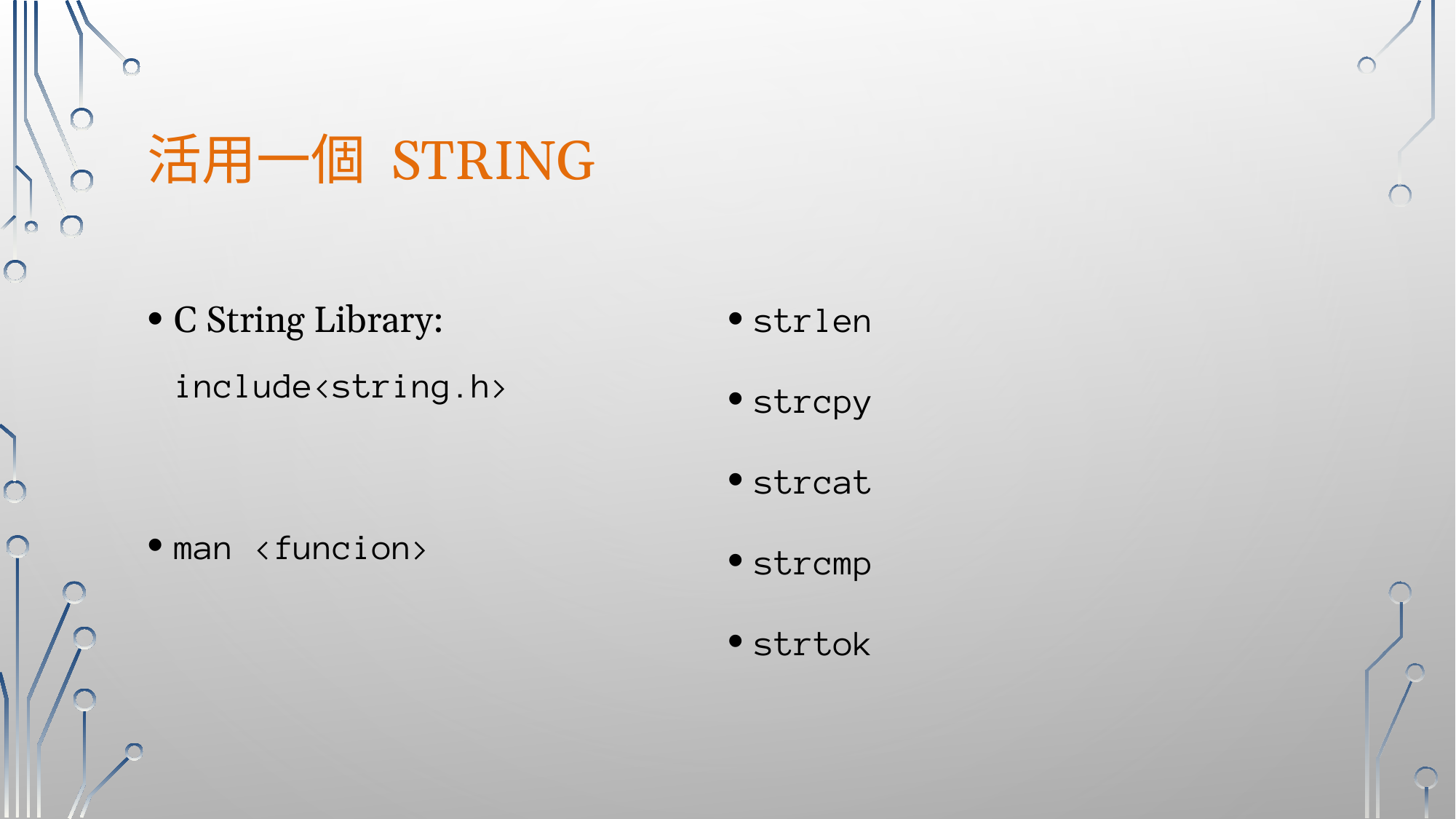

# 活用一個 string
C String Library: include<string.h>

man <funcion>

strlen
strcpy
strcat
strcmp
strtok